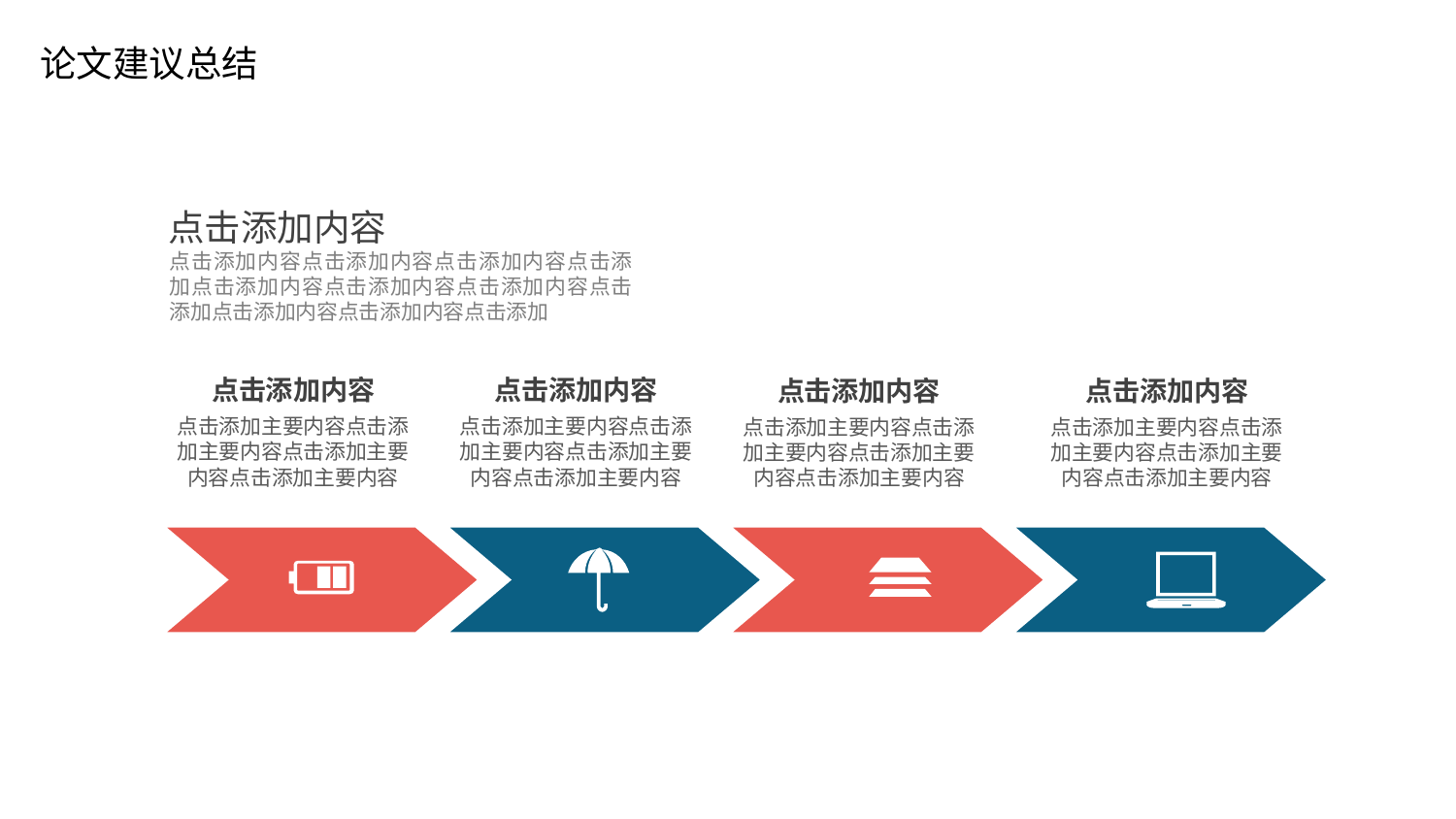

点击添加内容
点击添加内容点击添加内容点击添加内容点击添加点击添加内容点击添加内容点击添加内容点击添加点击添加内容点击添加内容点击添加
点击添加内容
点击添加内容
点击添加内容
点击添加内容
点击添加主要内容点击添加主要内容点击添加主要内容点击添加主要内容
点击添加主要内容点击添加主要内容点击添加主要内容点击添加主要内容
点击添加主要内容点击添加主要内容点击添加主要内容点击添加主要内容
点击添加主要内容点击添加主要内容点击添加主要内容点击添加主要内容